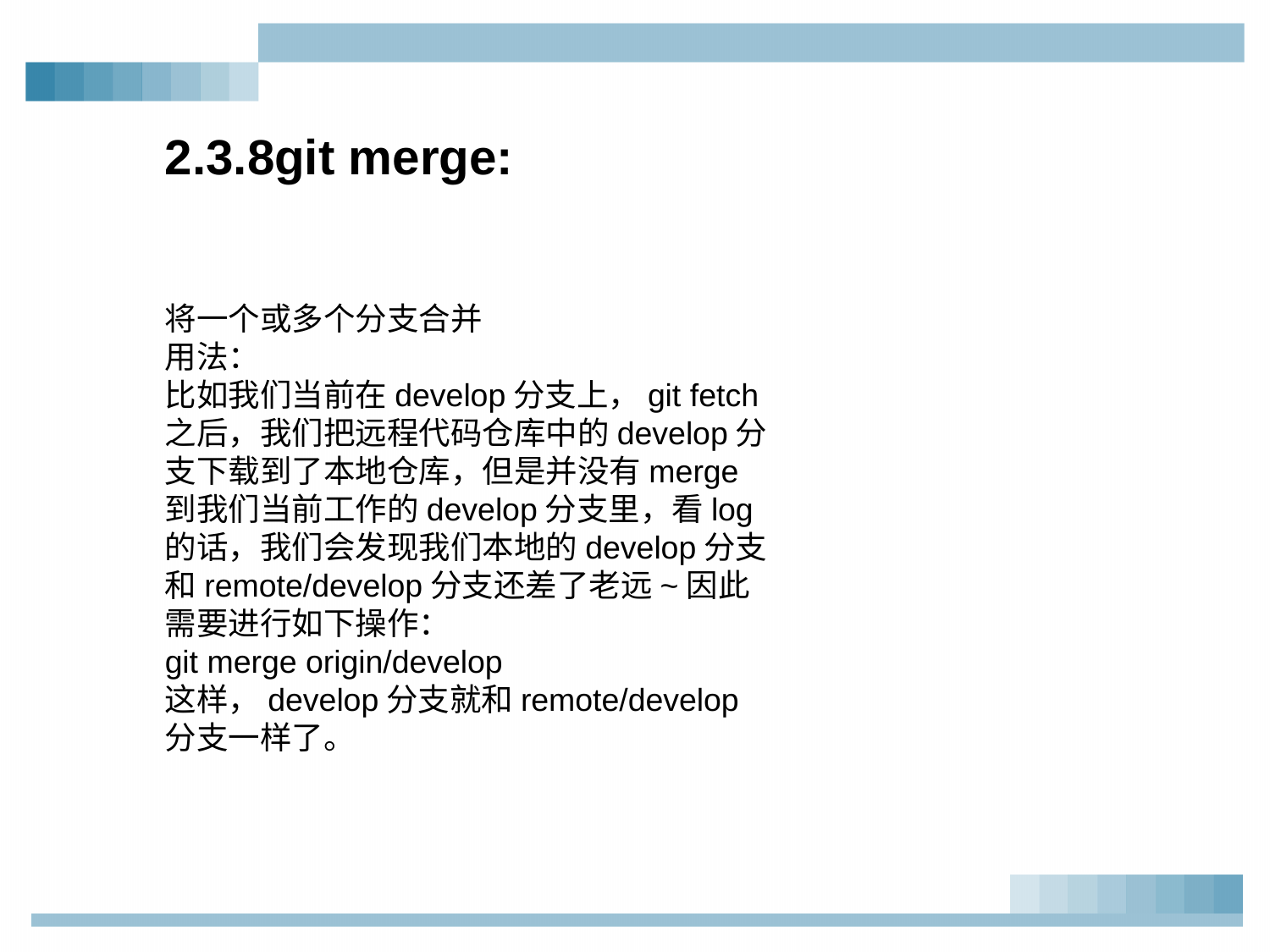

2.3.8git merge:

将一个或多个分支合并
用法：
比如我们当前在develop分支上，git fetch之后，我们把远程代码仓库中的develop分支下载到了本地仓库，但是并没有merge到我们当前工作的develop分支里，看log的话，我们会发现我们本地的develop分支和remote/develop分支还差了老远~因此需要进行如下操作：
git merge origin/develop
这样，develop分支就和remote/develop分支一样了。